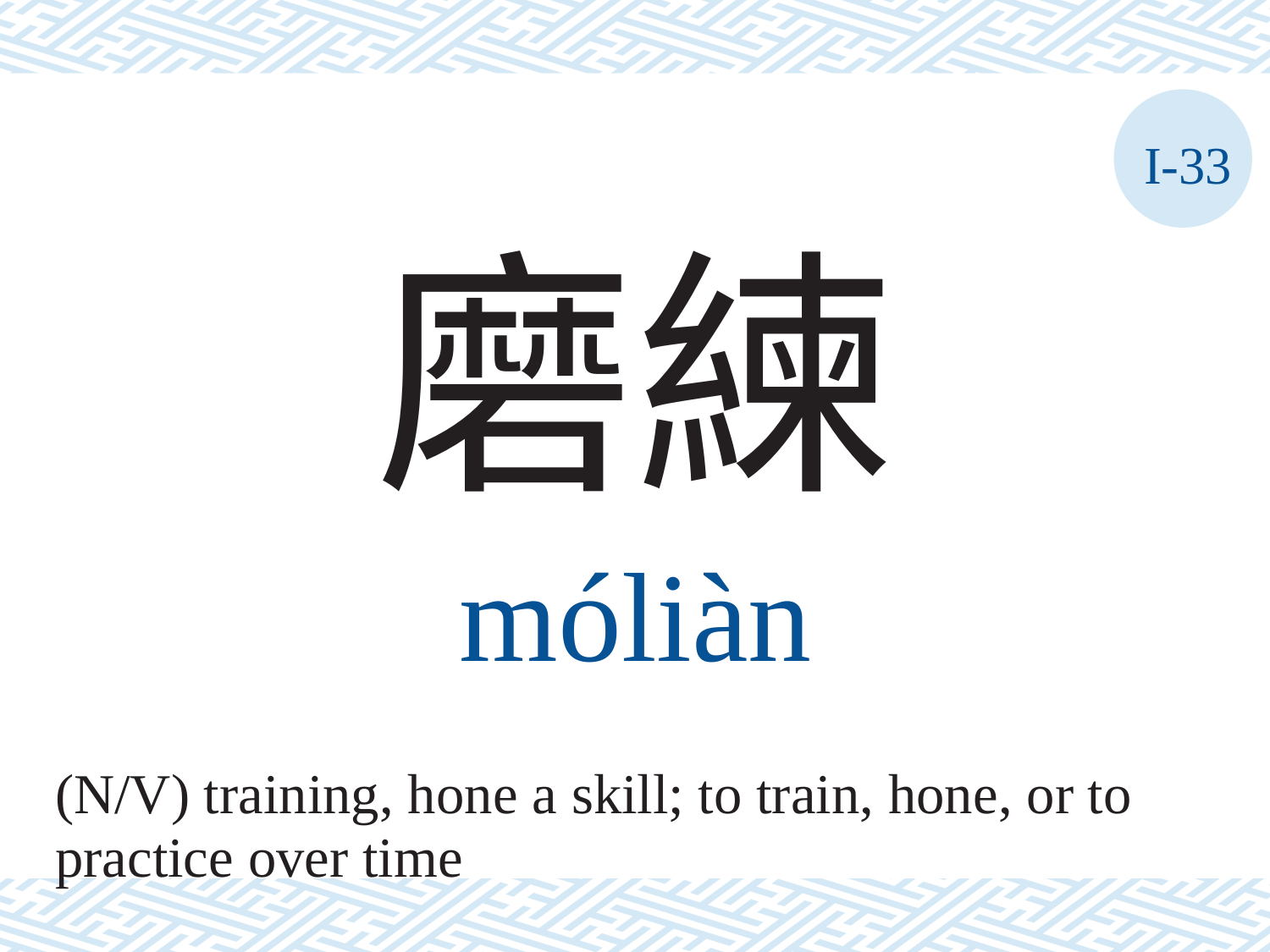

I-33
磨練
móliàn
(N/V) training, hone a skill; to train, hone, or to
practice over time